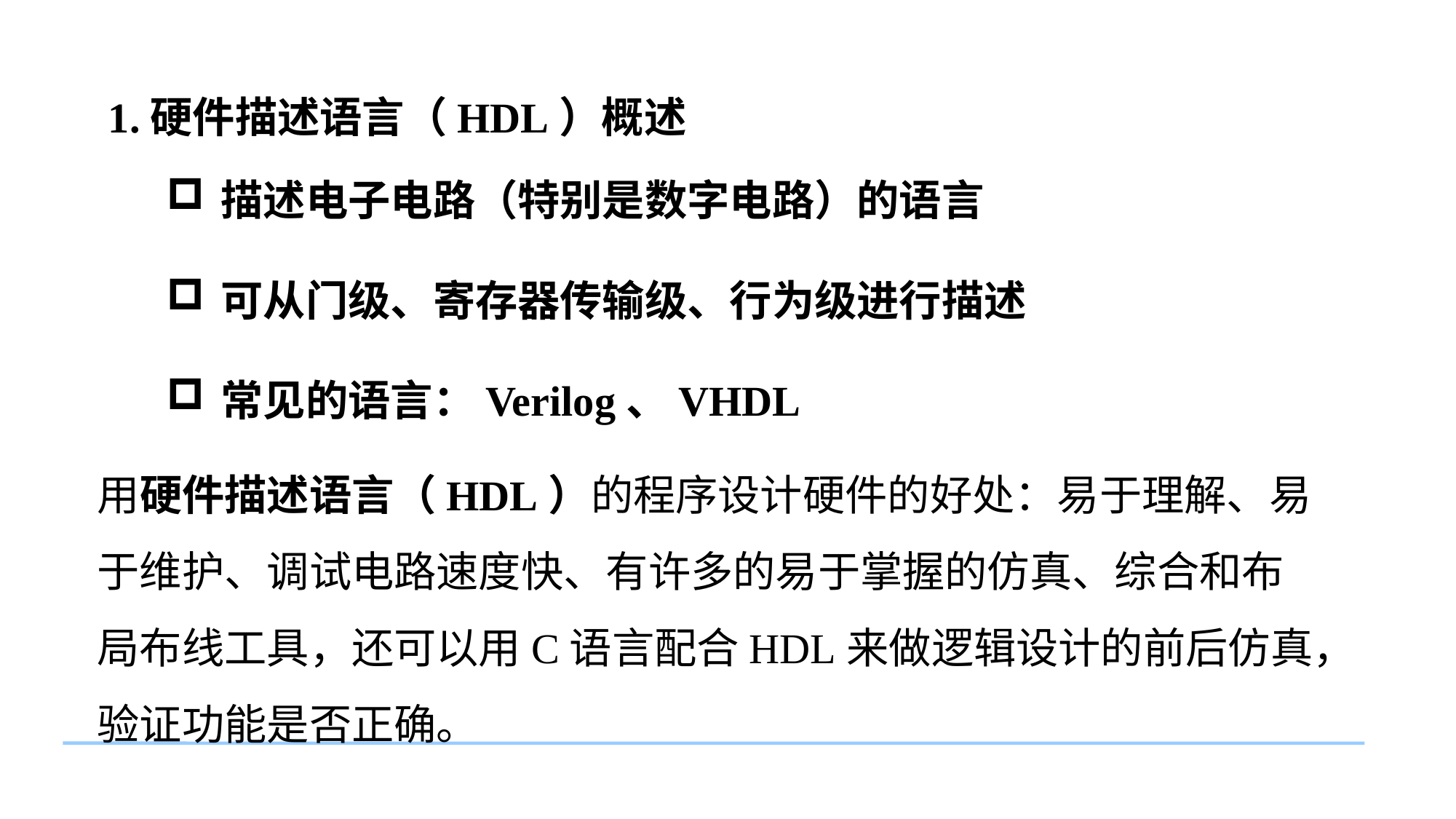

1.硬件描述语言（HDL）概述
描述电子电路（特别是数字电路）的语言
可从门级、寄存器传输级、行为级进行描述
常见的语言：Verilog、VHDL
用硬件描述语言（HDL）的程序设计硬件的好处：易于理解、易于维护、调试电路速度快、有许多的易于掌握的仿真、综合和布局布线工具，还可以用C语言配合HDL来做逻辑设计的前后仿真，验证功能是否正确。
3